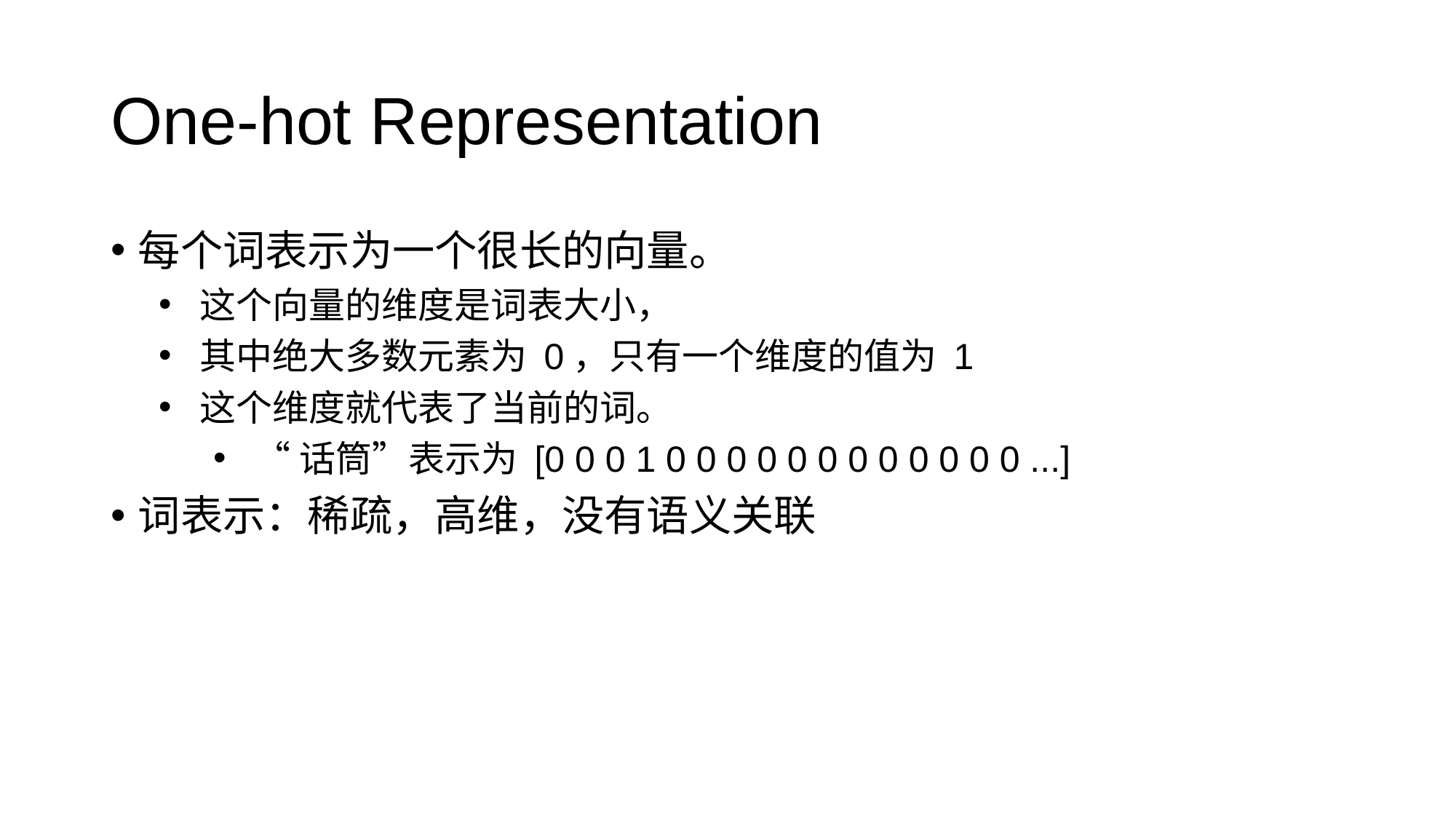

# One-hot Representation
每个词表示为一个很长的向量。
这个向量的维度是词表大小，
其中绝大多数元素为 0，只有一个维度的值为 1
这个维度就代表了当前的词。
“话筒”表示为 [0 0 0 1 0 0 0 0 0 0 0 0 0 0 0 0 ...]
词表示：稀疏，高维，没有语义关联